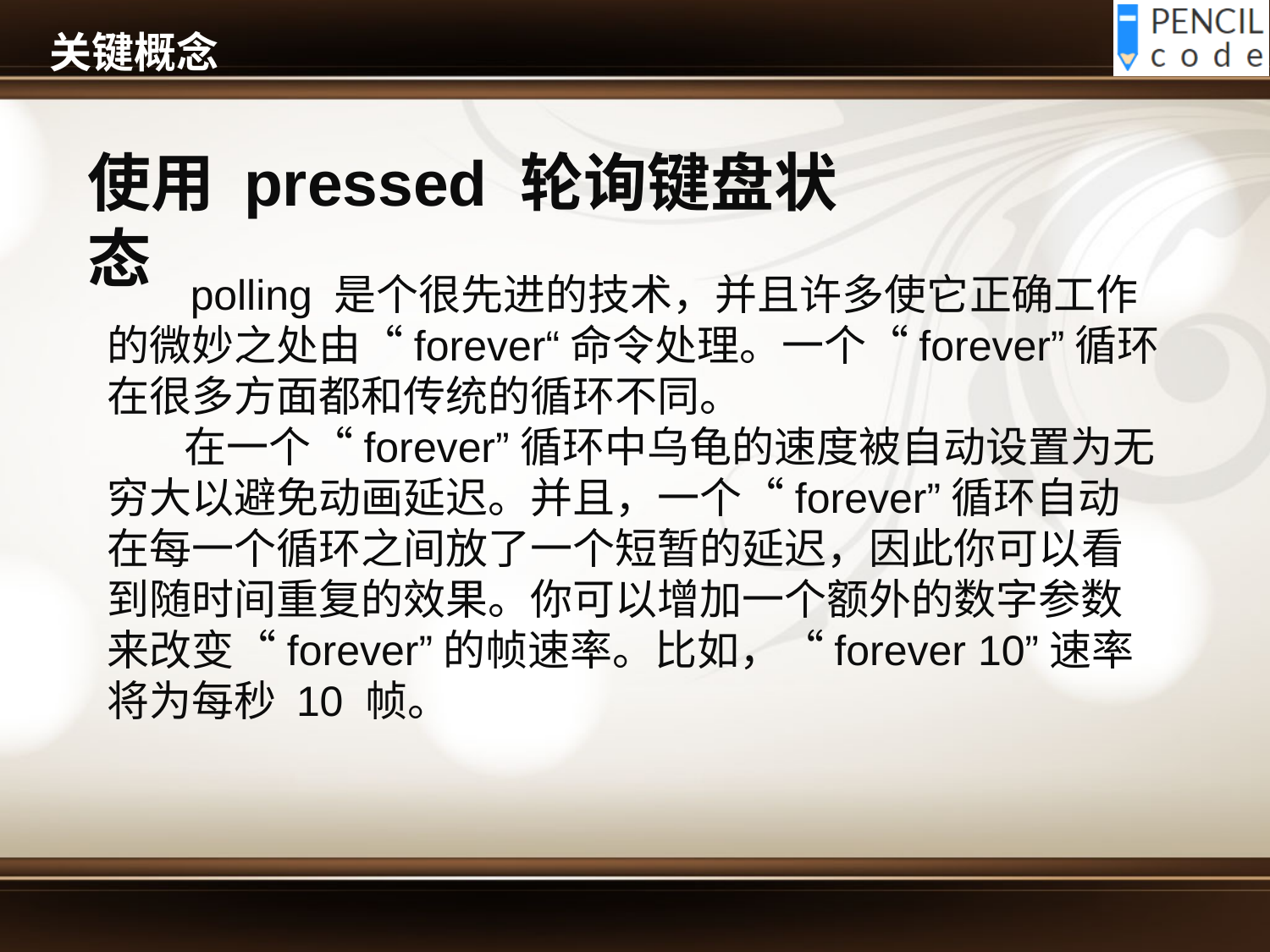

# 关键概念
使用 pressed 轮询键盘状态
       polling 是个很先进的技术，并且许多使它正确工作的微妙之处由“forever“命令处理。一个“forever”循环在很多方面都和传统的循环不同。
       在一个“forever”循环中乌龟的速度被自动设置为无穷大以避免动画延迟。并且，一个“forever”循环自动在每一个循环之间放了一个短暂的延迟，因此你可以看到随时间重复的效果。你可以增加一个额外的数字参数来改变“forever”的帧速率。比如，“forever 10”速率将为每秒 10 帧。